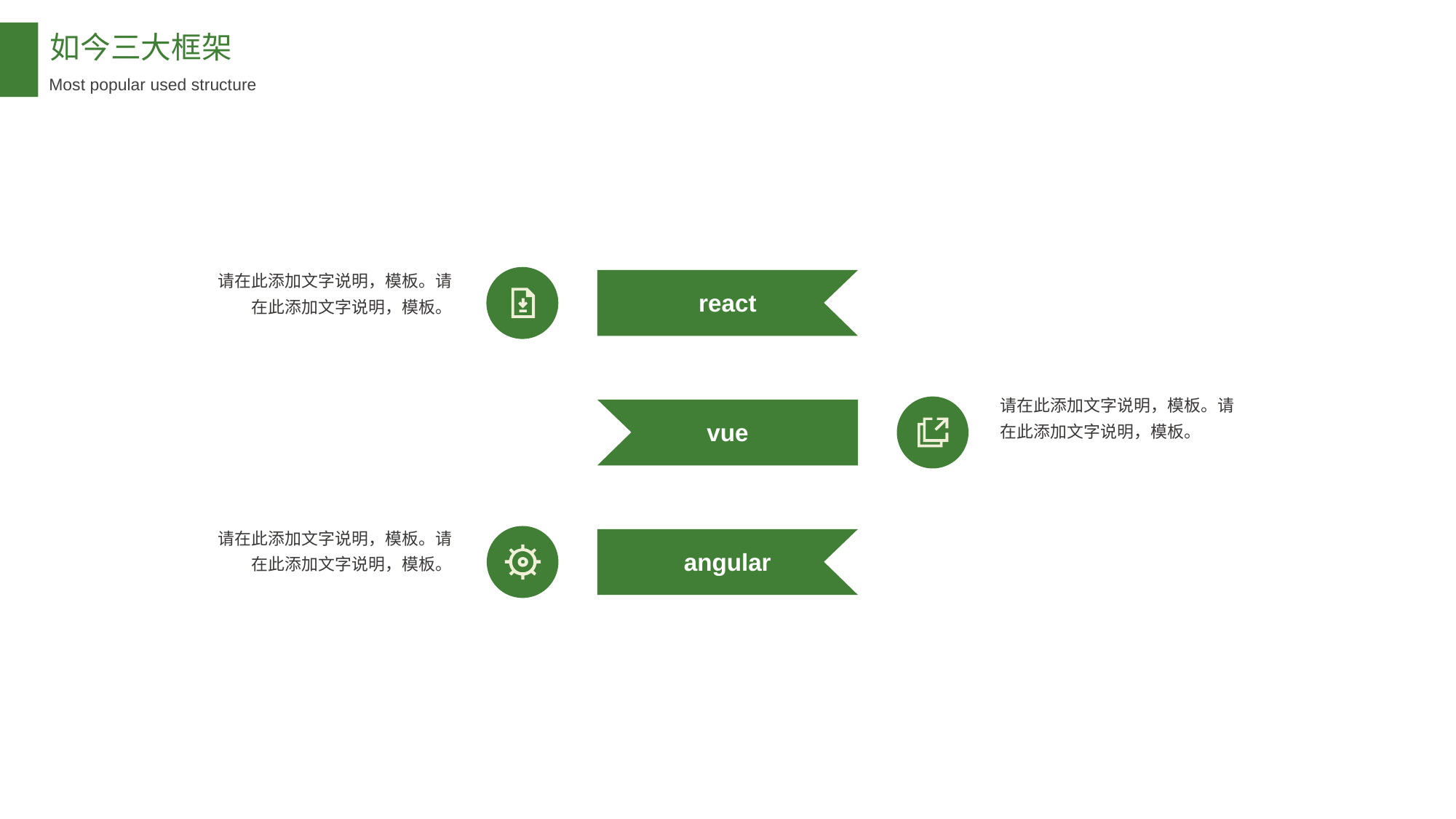

如今三大框架
Most popular used structure
请在此添加文字说明，模板。请在此添加文字说明，模板。

react

请在此添加文字说明，模板。请在此添加文字说明，模板。

vue

请在此添加文字说明，模板。请在此添加文字说明，模板。

angular